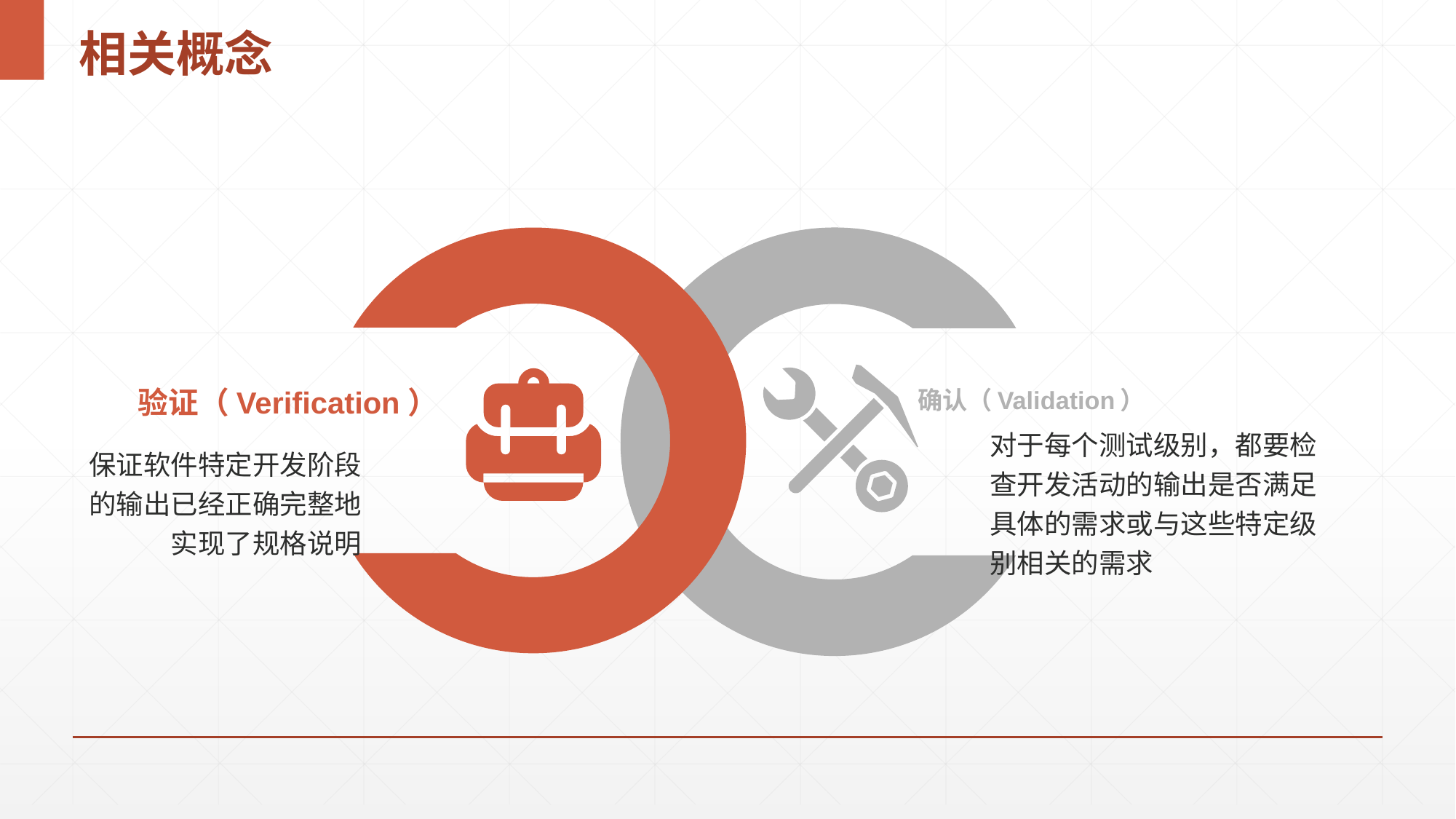

# 相关概念

验证（Verification）
保证软件特定开发阶段的输出已经正确完整地实现了规格说明

对于每个测试级别，都要检查开发活动的输出是否满足具体的需求或与这些特定级别相关的需求
确认（Validation）